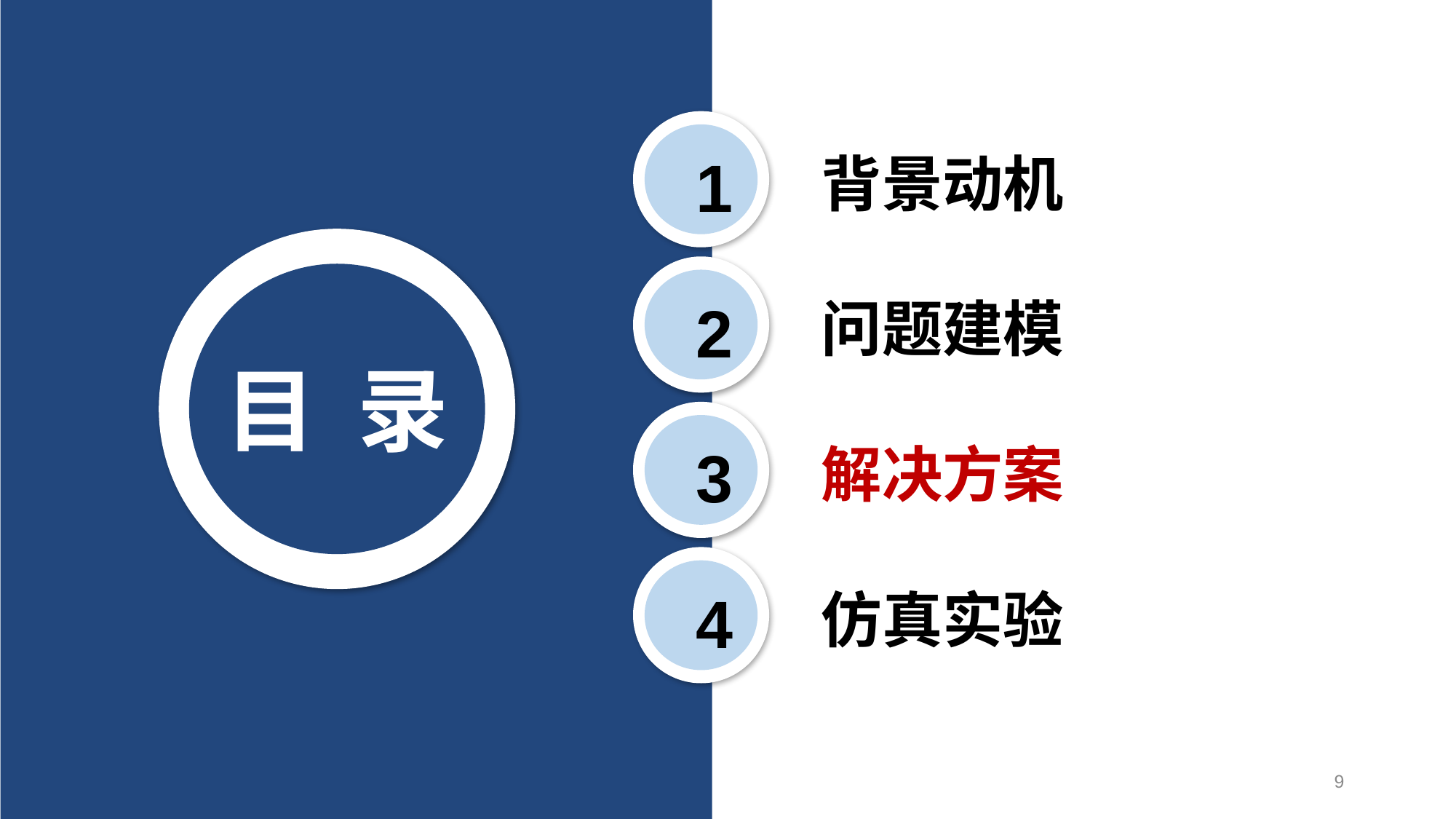

背景动机
1

问题建模
2
目  录

解决方案
3

仿真实验
4
9